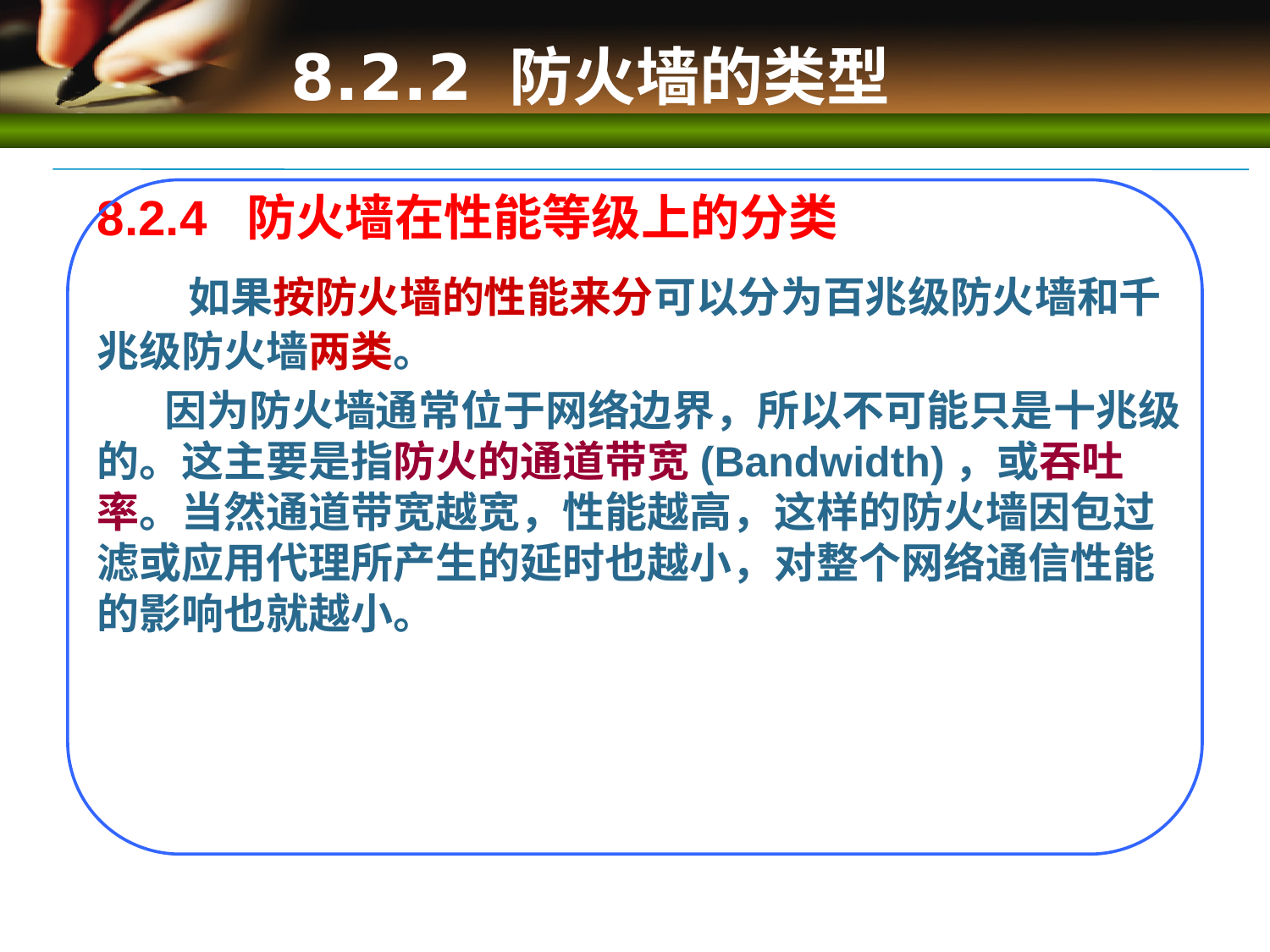

8.2.2 防火墙的类型

8.2.4  防火墙在性能等级上的分类
      如果按防火墙的性能来分可以分为百兆级防火墙和千兆级防火墙两类。
      因为防火墙通常位于网络边界，所以不可能只是十兆级的。这主要是指防火的通道带宽(Bandwidth)，或吞吐率。当然通道带宽越宽，性能越高，这样的防火墙因包过滤或应用代理所产生的延时也越小，对整个网络通信性能的影响也就越小。